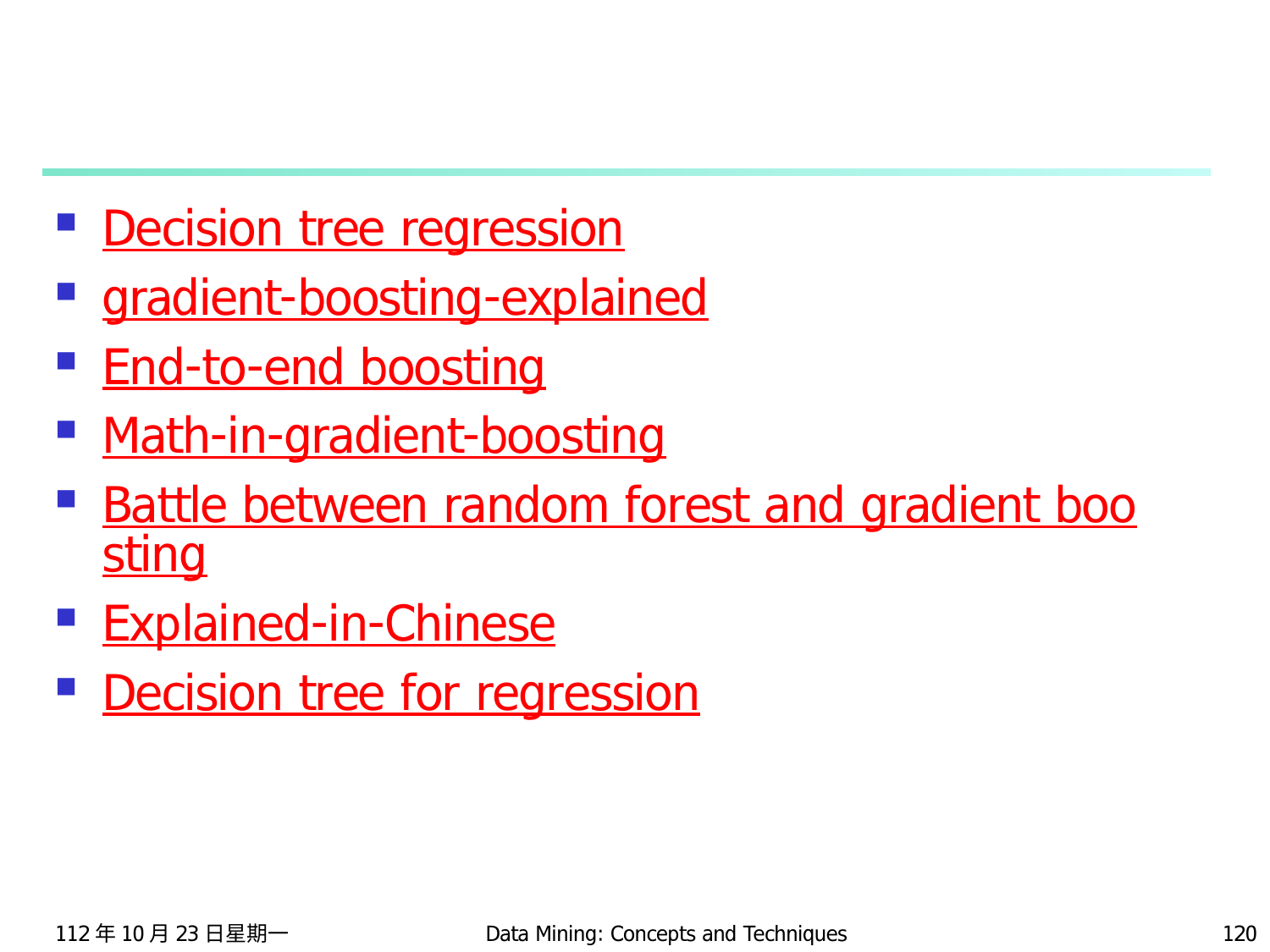

#
Decision tree regression
gradient-boosting-explained
End-to-end boosting
Math-in-gradient-boosting
Battle between random forest and gradient boosting
Explained-in-Chinese
Decision tree for regression
112年10月23日星期一
Data Mining: Concepts and Techniques
120